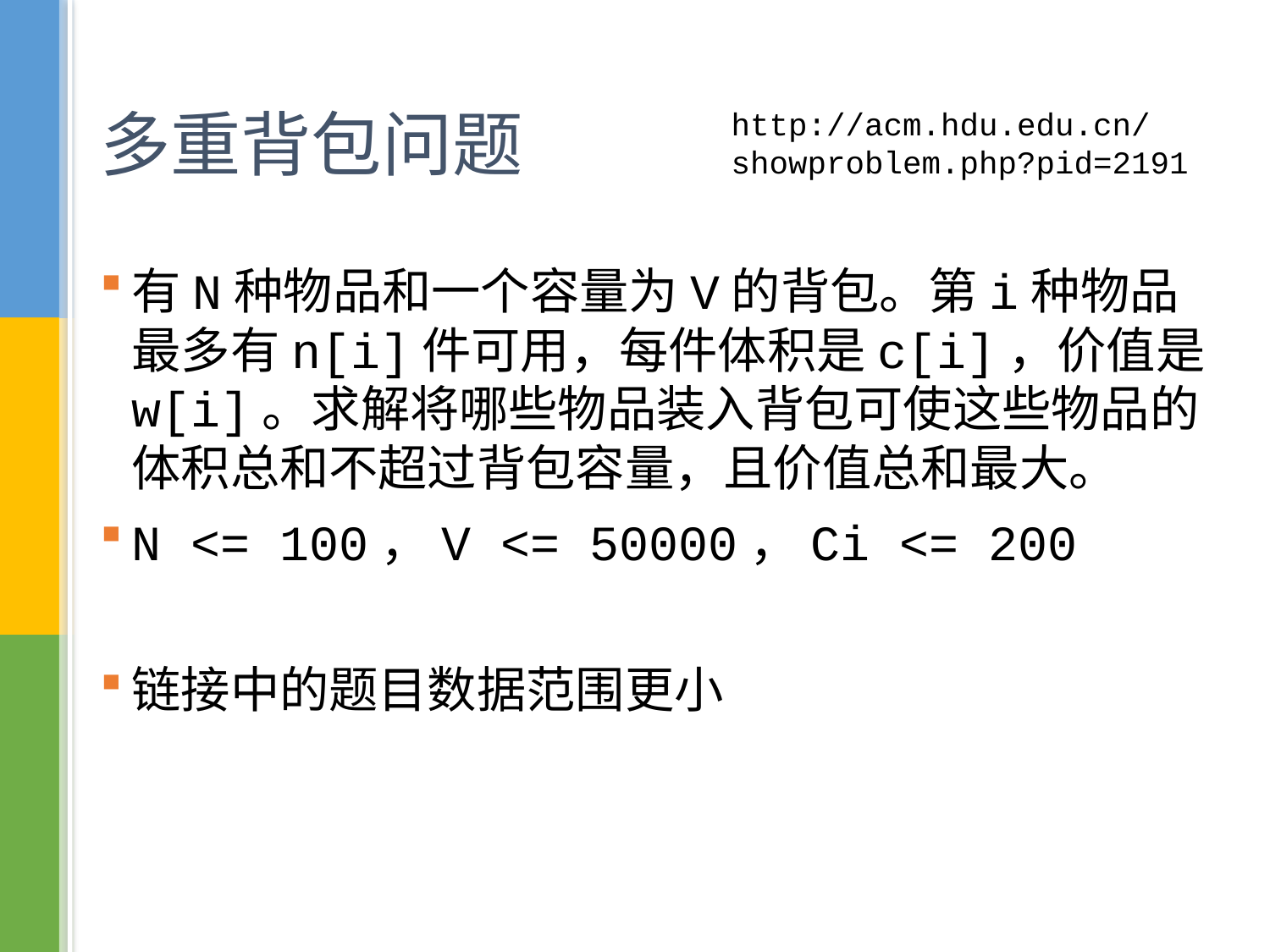

# 多重背包问题
http://acm.hdu.edu.cn/showproblem.php?pid=2191
有N种物品和一个容量为V的背包。第i种物品最多有n[i]件可用，每件体积是c[i]，价值是w[i]。求解将哪些物品装入背包可使这些物品的体积总和不超过背包容量，且价值总和最大。
N <= 100，V <= 50000，Ci <= 200

链接中的题目数据范围更小